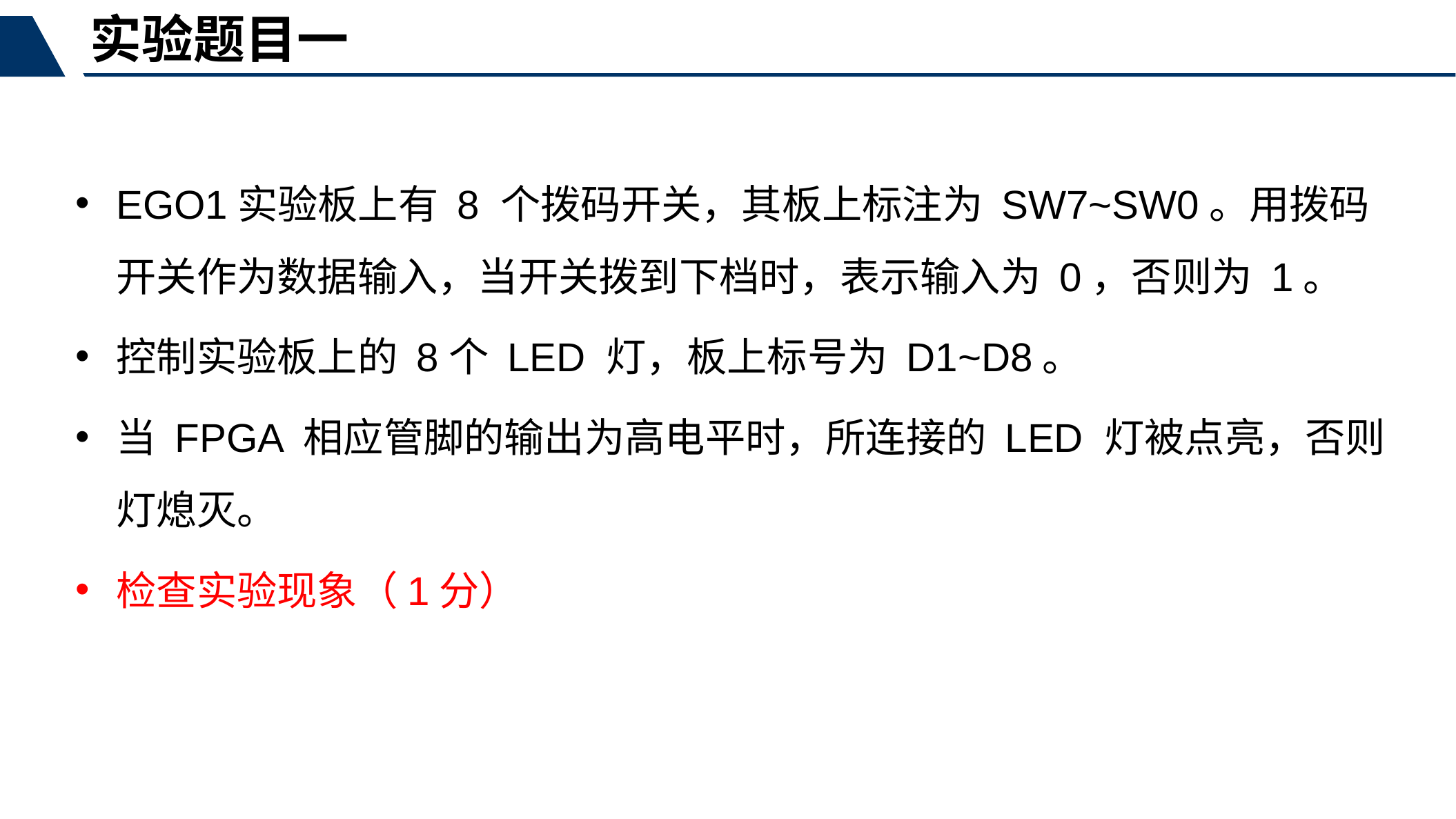

实验题目一

EGO1实验板上有 8 个拨码开关，其板上标注为 SW7~SW0。用拨码开关作为数据输入，当开关拨到下档时，表示输入为 0，否则为 1。
控制实验板上的 8个 LED 灯，板上标号为 D1~D8。
当 FPGA 相应管脚的输出为高电平时，所连接的 LED 灯被点亮，否则灯熄灭。
检查实验现象（1分）